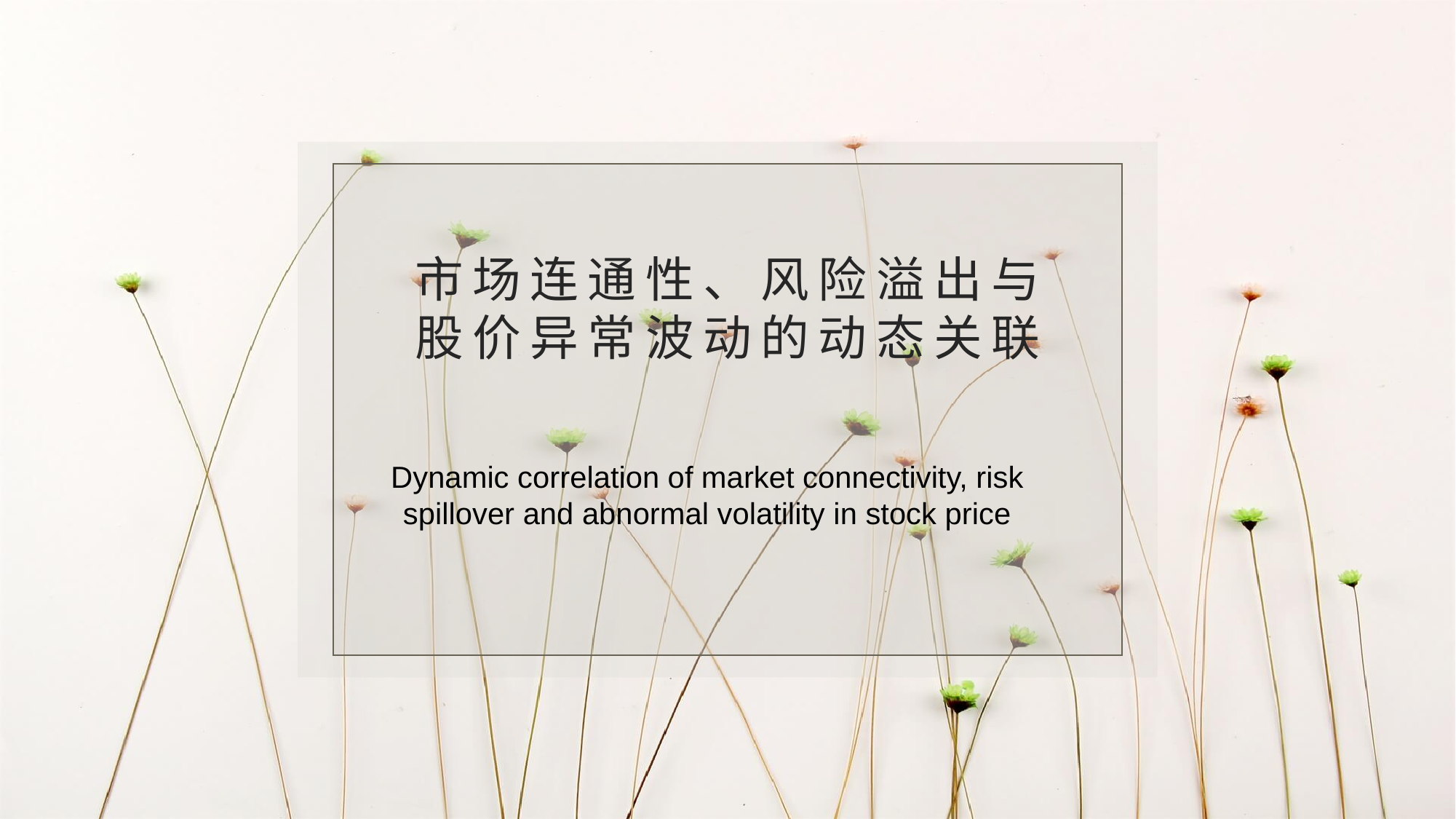

市场连通性、风险溢出与
股价异常波动的动态关联
Dynamic correlation of market connectivity, risk spillover and abnormal volatility in stock price